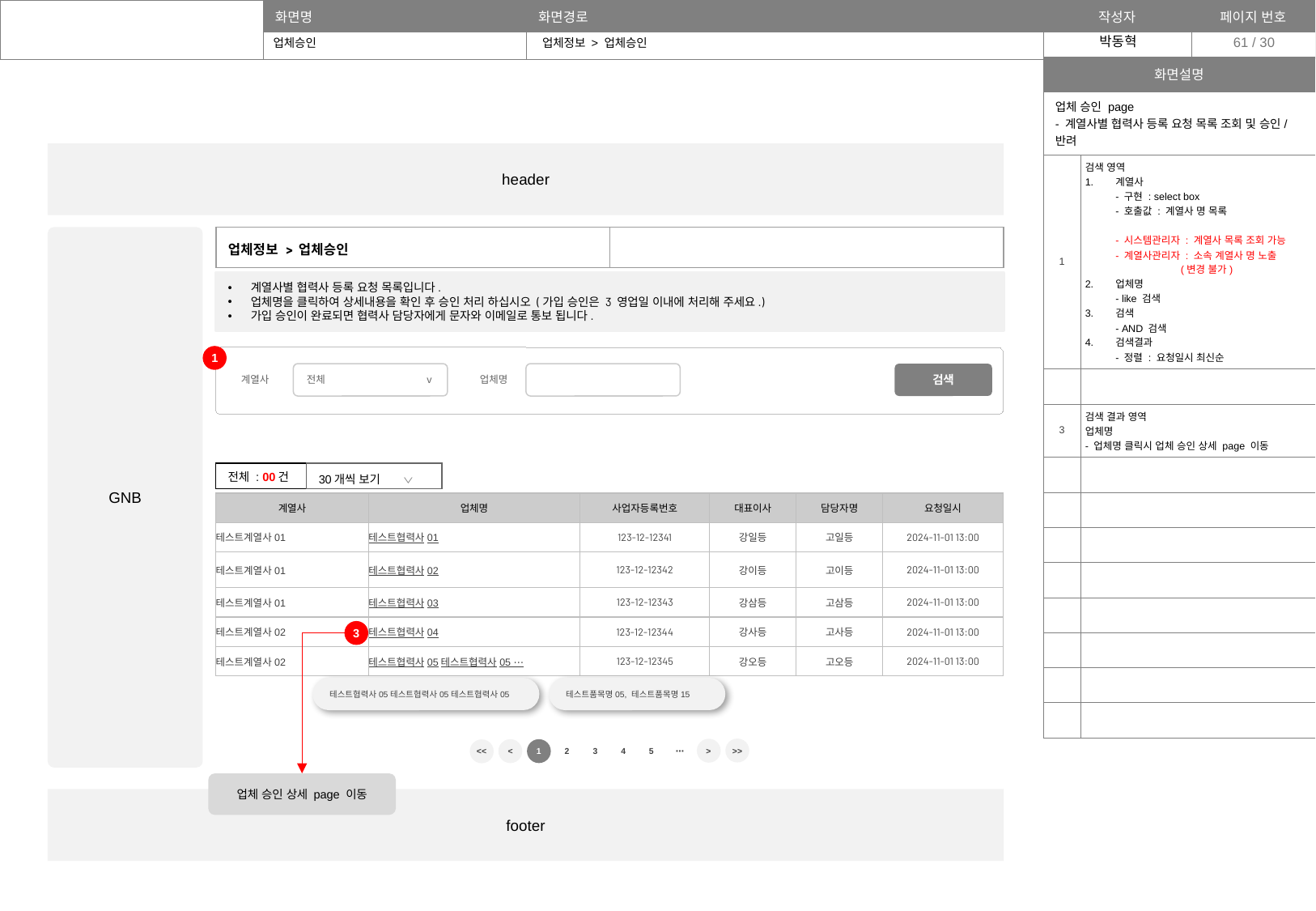

61

업체승인
업체정보 > 업체승인
| 화면설명 |  |
| --- | --- |
| 업체 승인 page - 계열사별 협력사 등록 요청 목록 조회 및 승인/반려 |  |
| 1 | 검색 영역 계열사 - 구현 : select box - 호출값 : 계열사 명 목록 - 시스템관리자 : 계열사 목록 조회 가능 - 계열사관리자 : 소속 계열사 명 노출 (변경 불가) 업체명 - like 검색 검색 - AND 검색 검색결과 - 정렬 : 요청일시 최신순 |
|  |  |
| 3 | 검색 결과 영역 업체명 - 업체명 클릭시 업체 승인 상세 page 이동 |
|  |  |
|  |  |
|  |  |
|  |  |
|  |  |
|  |  |
|  |  |
|  |  |
header
GNB
| 업체정보 > 업체승인 |  |
| --- | --- |
계열사별 협력사 등록 요청 목록입니다.
업체명을 클릭하여 상세내용을 확인 후 승인 처리 하십시오 (가입 승인은 3 영업일 이내에 처리해 주세요.)
가입 승인이 완료되면 협력사 담당자에게 문자와 이메일로 통보 됩니다.
1

계열사
전체                                   v
업체명

검색
| 전체 : 00건 | 30개씩 보기 ⌵ |
| --- | --- |
| 계열사 | 업체명 | 사업자등록번호 | 대표이사 | 담당자명 | 요청일시 |
| --- | --- | --- | --- | --- | --- |
| 테스트계열사01 | 테스트협력사01 | 123-12-12341 | 강일등 | 고일등 | 2024-11-01 13:00 |
| 테스트계열사01 | 테스트협력사02 | 123-12-12342 | 강이등 | 고이등 | 2024-11-01 13:00 |
| 테스트계열사01 | 테스트협력사03 | 123-12-12343 | 강삼등 | 고삼등 | 2024-11-01 13:00 |
| 테스트계열사02 | 테스트협력사04 | 123-12-12344 | 강사등 | 고사등 | 2024-11-01 13:00 |
| 테스트계열사02 | 테스트협력사05테스트협력사05 ⋯ | 123-12-12345 | 강오등 | 고오등 | 2024-11-01 13:00 |
3
테스트협력사05테스트협력사05테스트협력사05
테스트품목명05, 테스트품목명15
>>
⋯
>
3
4
5
<
1
2
<<
업체 승인 상세 page 이동
footer